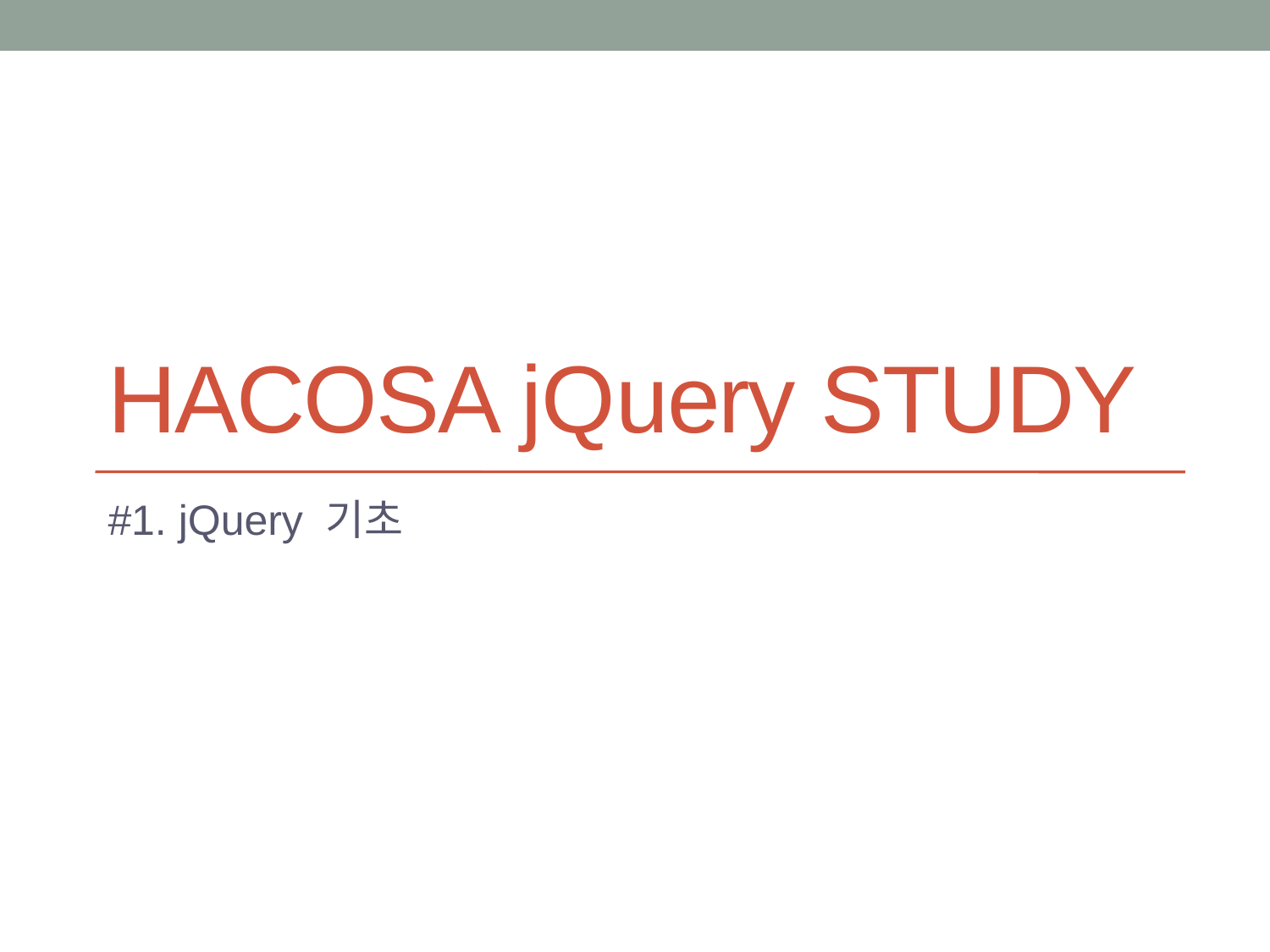

# Hacosa jQuery Study
#1. jQuery 기초